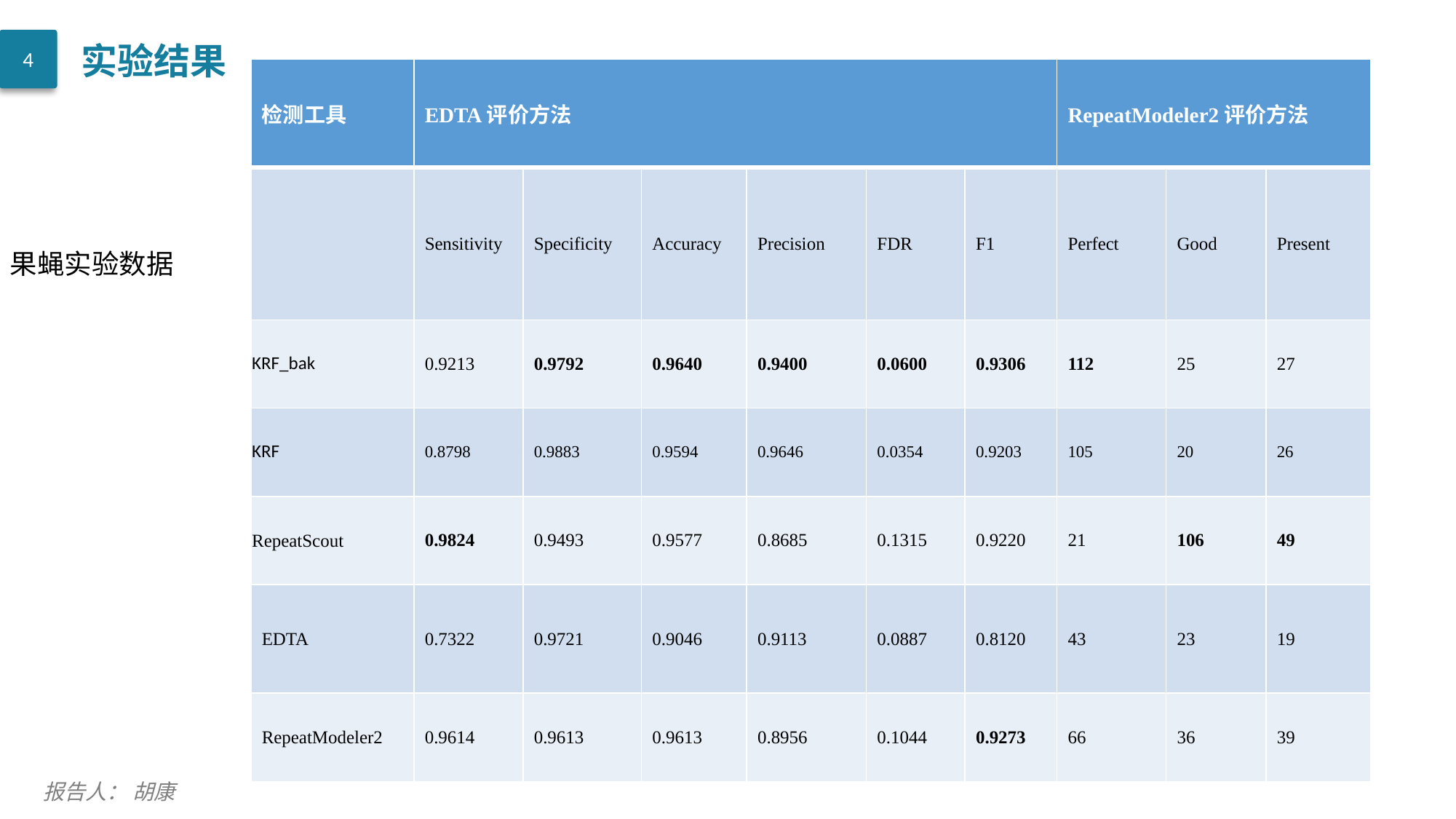

4
实验结果
| 检测工具 | EDTA评价方法 |  |  |  |  |  | RepeatModeler2评价方法 |  |  |
| --- | --- | --- | --- | --- | --- | --- | --- | --- | --- |
|  | Sensitivity | Specificity | Accuracy | Precision | FDR | F1 | Perfect | Good | Present |
| KRF\_bak | 0.9213 | 0.9792 | 0.9640 | 0.9400 | 0.0600 | 0.9306 | 112 | 25 | 27 |
| KRF | 0.8798 | 0.9883 | 0.9594 | 0.9646 | 0.0354 | 0.9203 | 105 | 20 | 26 |
| RepeatScout | 0.9824 | 0.9493 | 0.9577 | 0.8685 | 0.1315 | 0.9220 | 21 | 106 | 49 |
| EDTA | 0.7322 | 0.9721 | 0.9046 | 0.9113 | 0.0887 | 0.8120 | 43 | 23 | 19 |
| RepeatModeler2 | 0.9614 | 0.9613 | 0.9613 | 0.8956 | 0.1044 | 0.9273 | 66 | 36 | 39 |
果蝇实验数据
报告人： 胡康